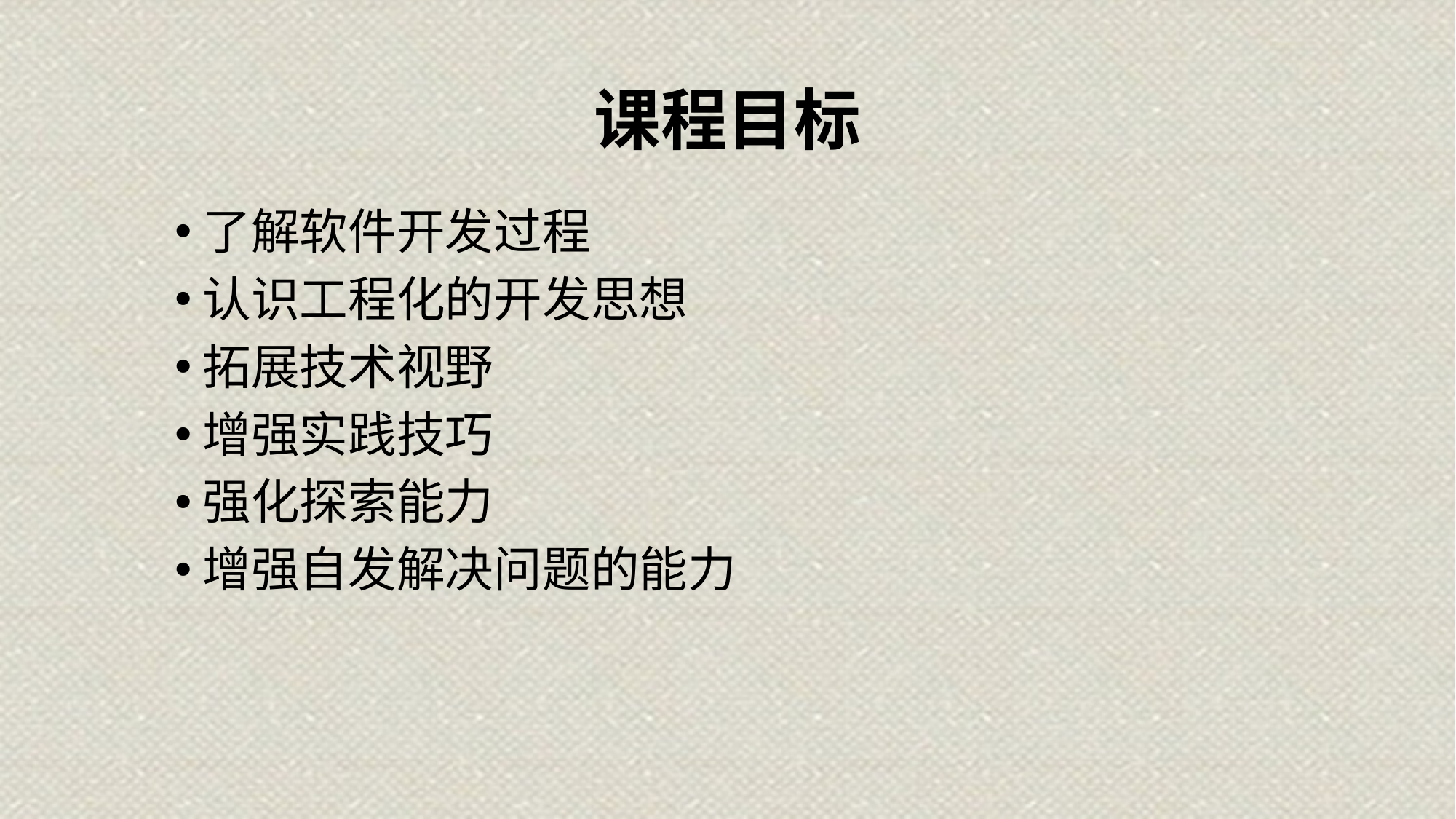

# 课程目标
了解软件开发过程
认识工程化的开发思想
拓展技术视野
增强实践技巧
强化探索能力
增强自发解决问题的能力